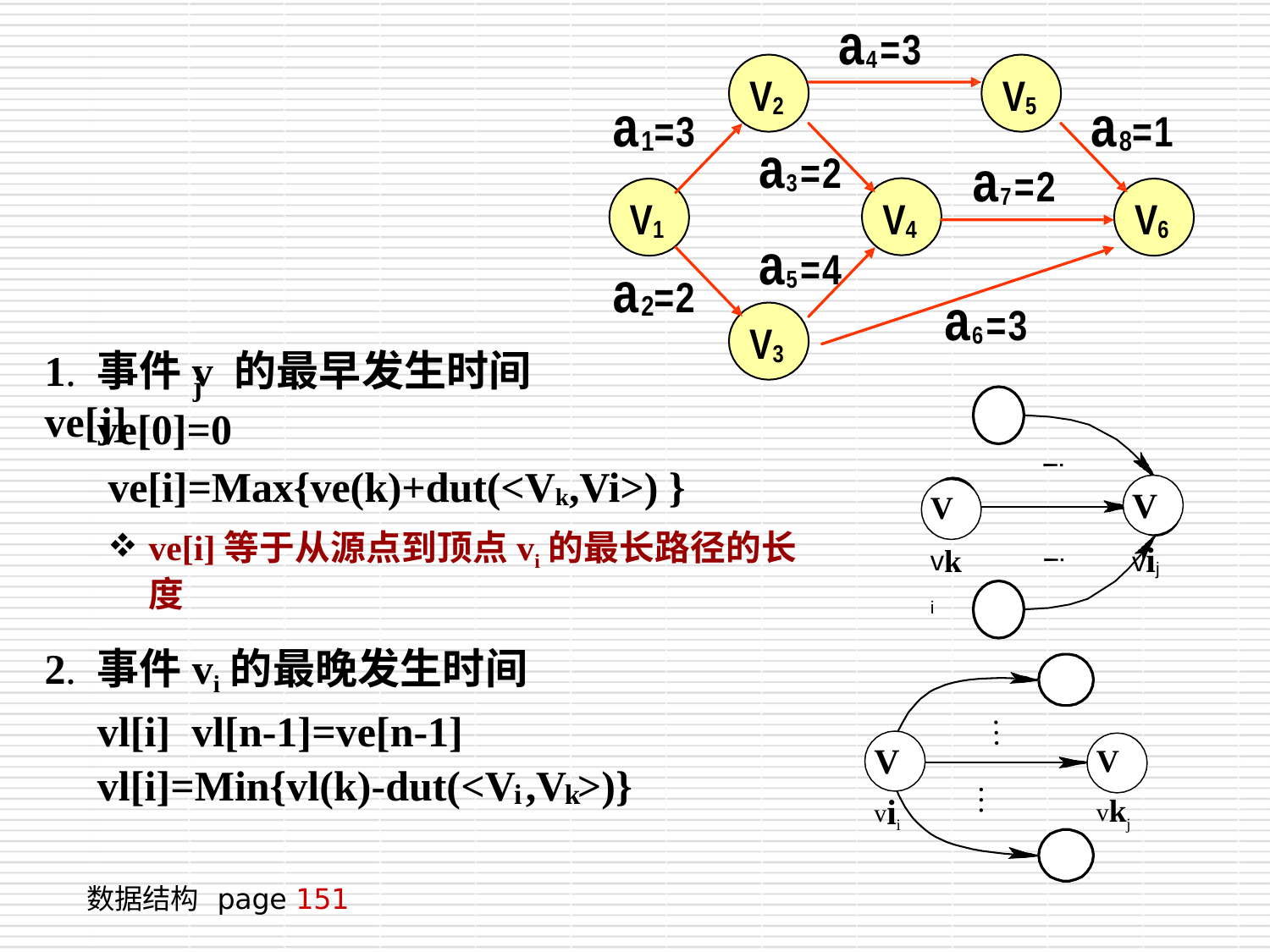

# a4=3
V5
a7=2

V2
a3=2
a5=4
V3

a =3
a =1
1
8

V4
V1
V6

a =2
a6=3
2

1. 事件v 的最早发生时间ve[j]
j
ve[0]=0
ve[i]=Max{ve(k)+dut(<Vk,Vi>) }
ve[i]等于从源点到顶点vi的最长路径的长度

¡

Vvij
Vvki

¡

2. 事件vi的最晚发生时间vl[i]  vl[n-1]=ve[n-1]

…

Vvii
Vvkj
vl[i]=Min{vl(k)-dut(<V ,V >)}

i	k
…

数据结构 page 151